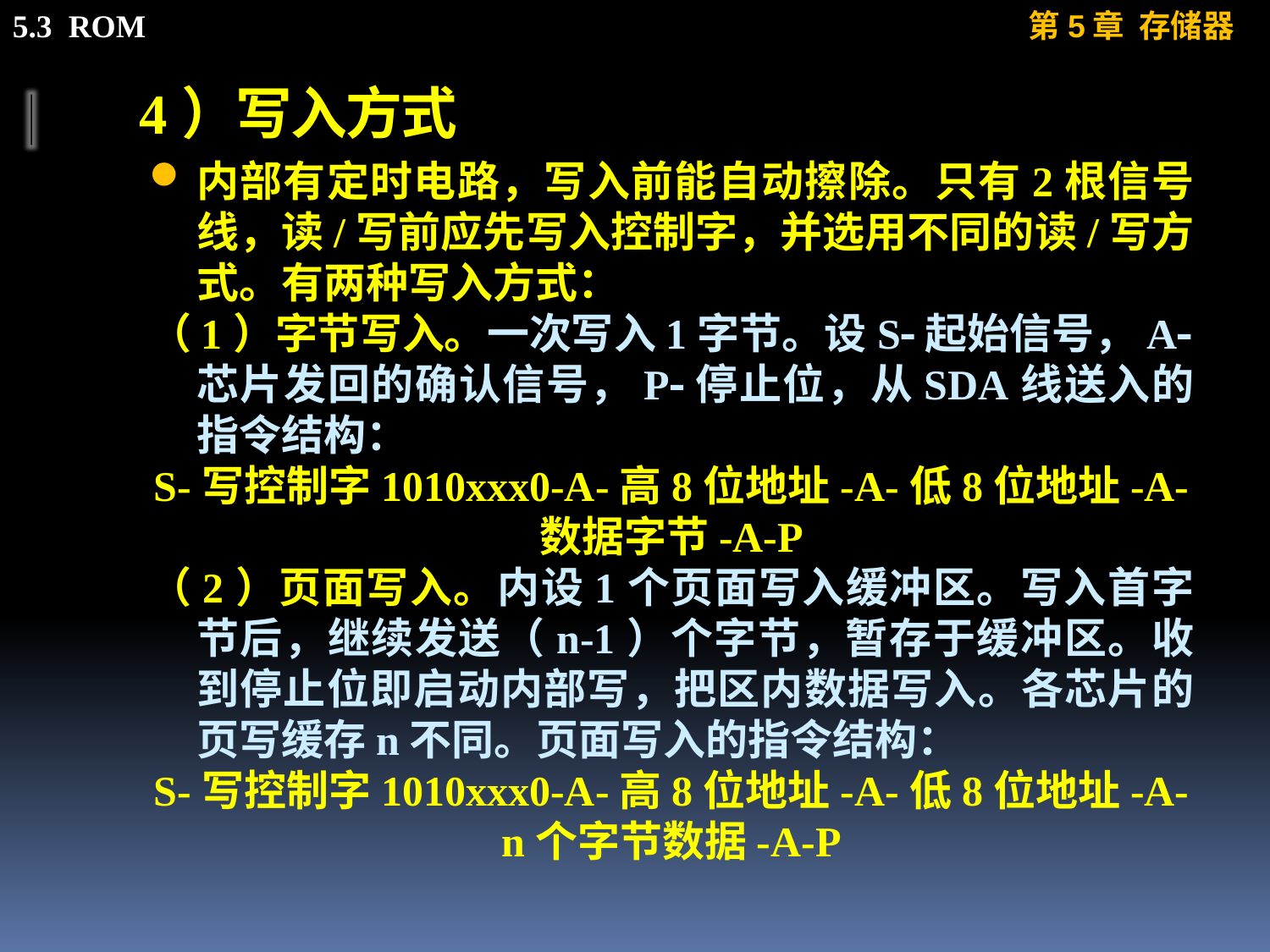

# 4）写入方式
内部有定时电路，写入前能自动擦除。只有2根信号线，读/写前应先写入控制字，并选用不同的读/写方式。有两种写入方式：
（1）字节写入。一次写入1字节。设S−起始信号，A−芯片发回的确认信号，P−停止位，从SDA线送入的指令结构：
S-写控制字1010xxx0-A-高8位地址-A-低8位地址-A-
数据字节-A-P
（2）页面写入。内设1个页面写入缓冲区。写入首字节后，继续发送（n-1）个字节，暂存于缓冲区。收到停止位即启动内部写，把区内数据写入。各芯片的页写缓存n不同。页面写入的指令结构：
S-写控制字1010xxx0-A-高8位地址-A-低8位地址-A-
n个字节数据-A-P